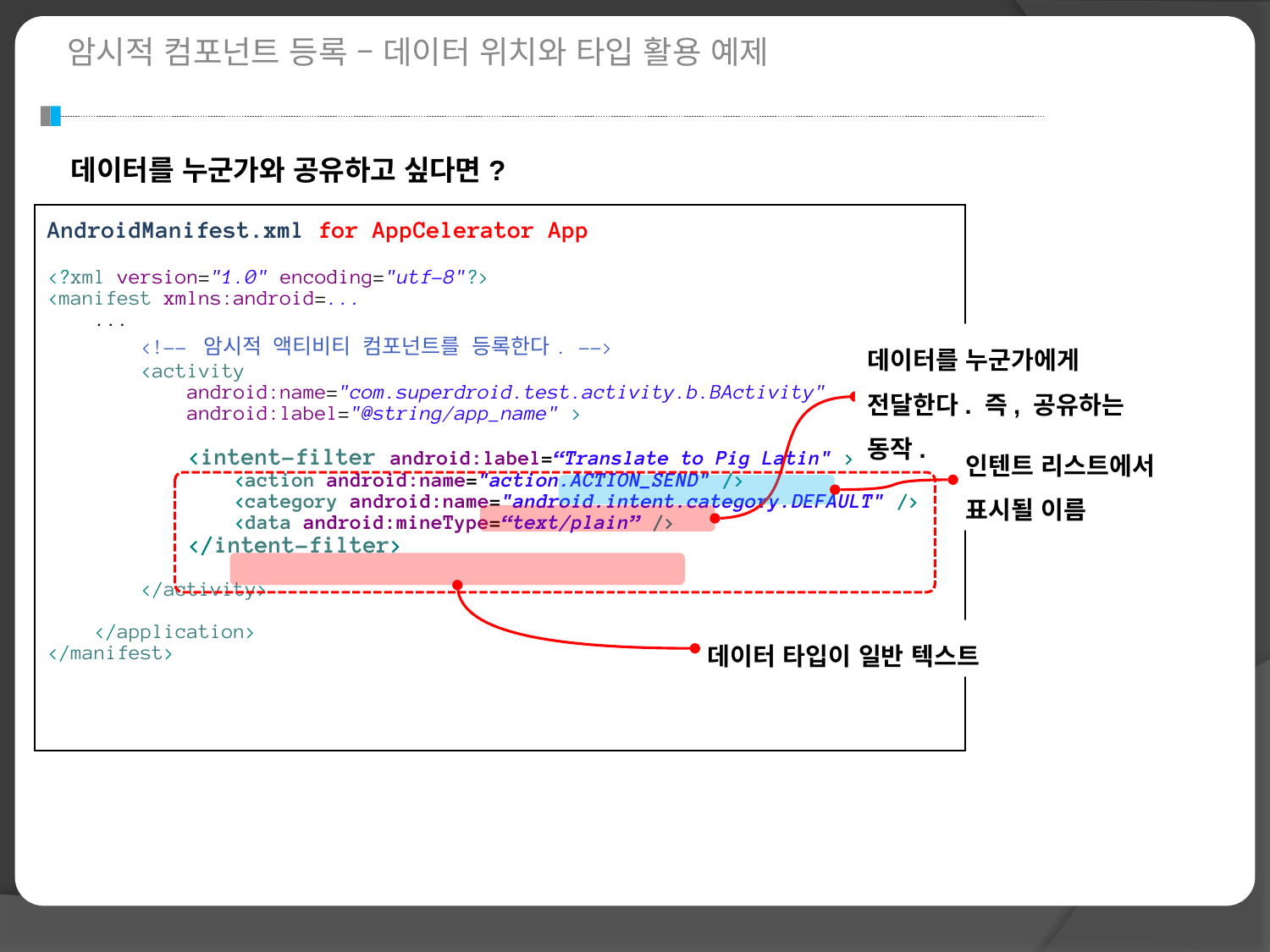

암시적 컴포넌트 등록 – 데이터 위치와 타입 활용 예제

데이터를 누군가와 공유하고 싶다면?
| AndroidManifest.xml for AppCelerator App <?xml version="1.0" encoding="utf-8"?> <manifest xmlns:android=... ... <!-- 암시적 액티비티 컴포넌트를 등록한다. --> <activity android:name="com.superdroid.test.activity.b.BActivity" android:label="@string/app\_name" > <intent-filter android:label=“Translate to Pig Latin" > <action android:name="action.ACTION\_SEND" /> <category android:name="android.intent.category.DEFAULT" /> <data android:mineType=“text/plain” /> </intent-filter> </activity> </application> </manifest> |
| --- |
데이터를 누군가에게 전달한다. 즉, 공유하는 동작.
인텐트 리스트에서
표시될 이름

데이터 타입이 일반 텍스트